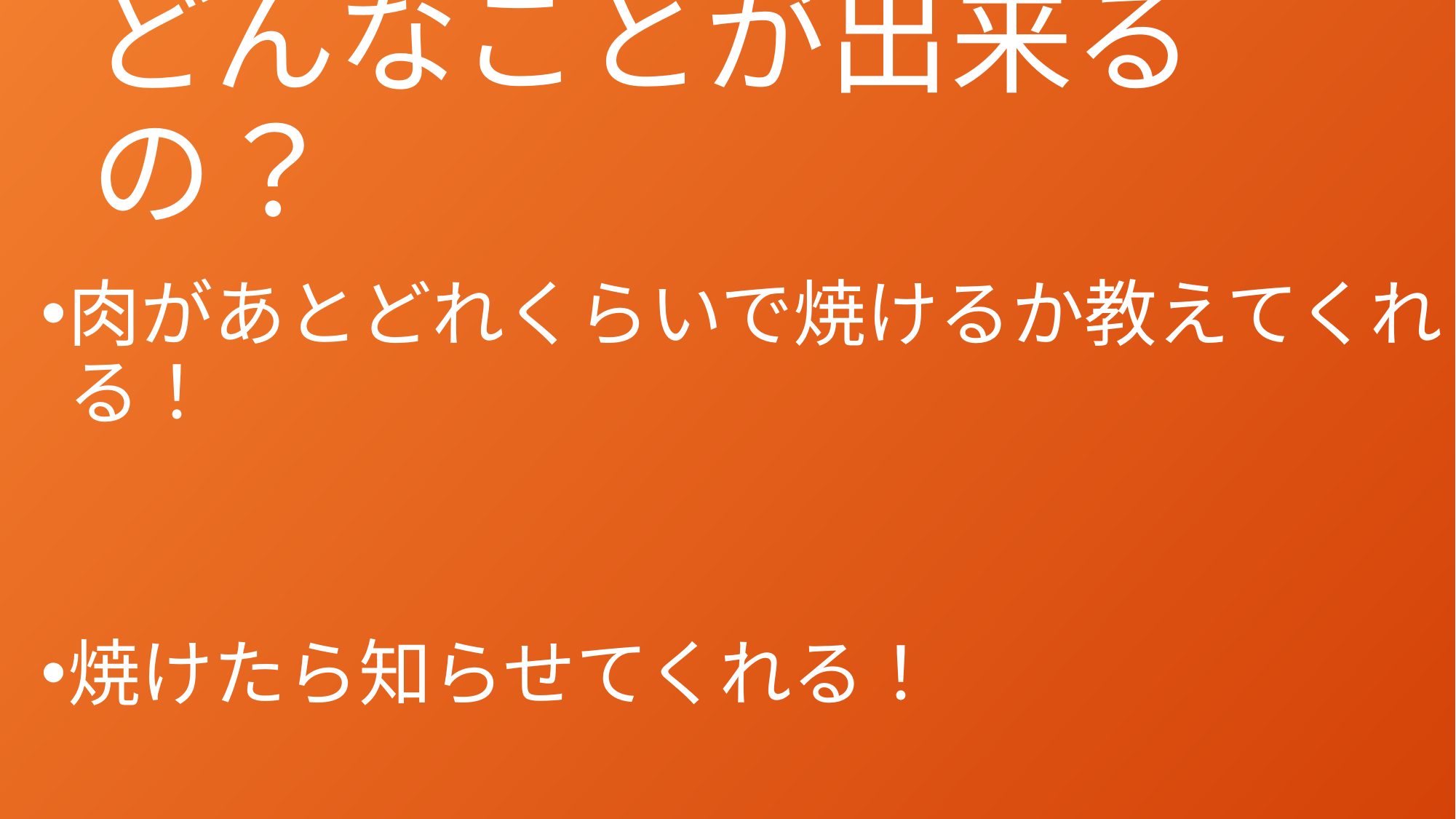

# どんなことが出来るの？
肉があとどれくらいで焼けるか教えてくれる！

焼けたら知らせてくれる！